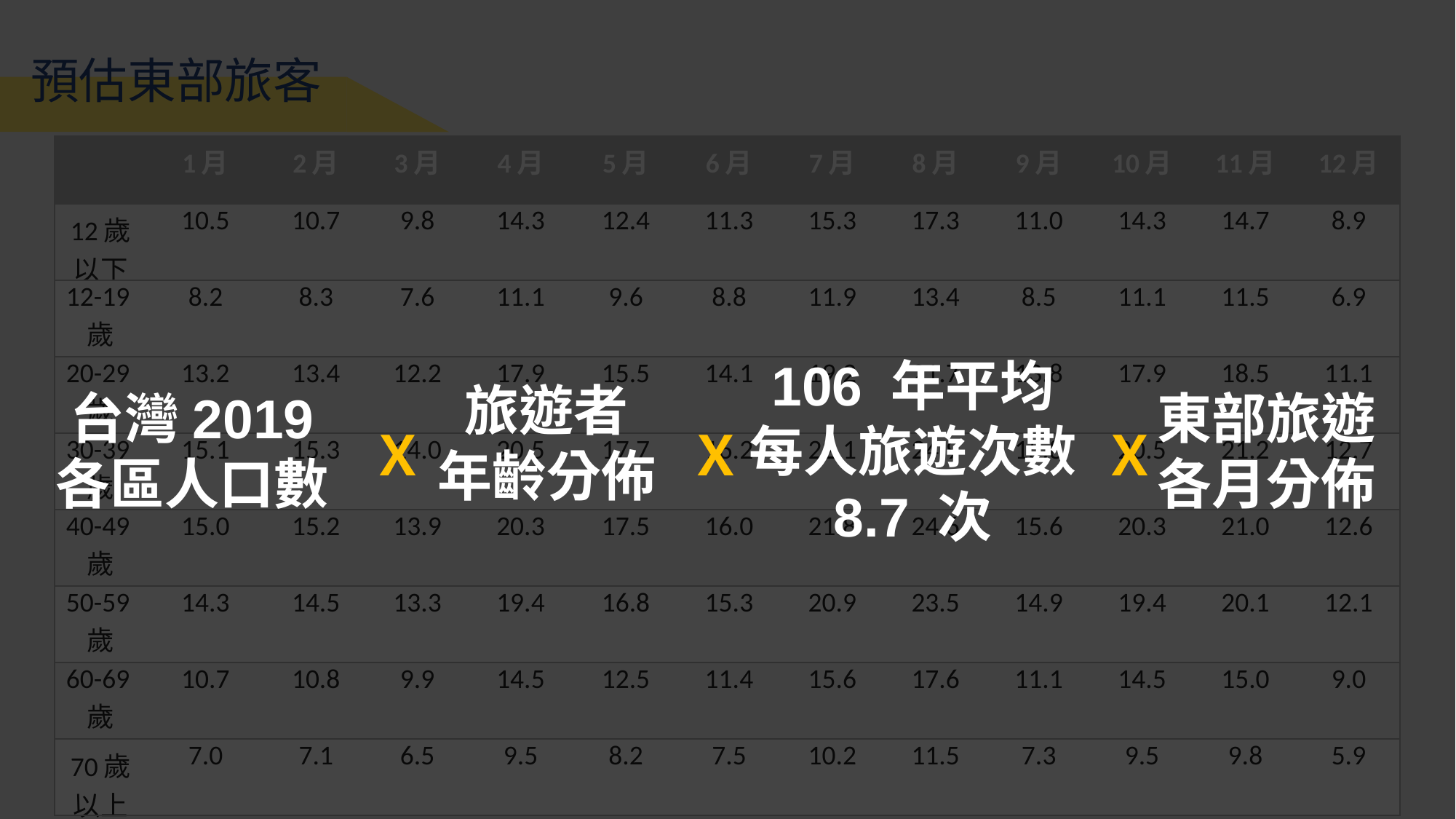

預估東部旅客

|  | 1月 | 2月 | 3月 | 4月 | 5月 | 6月 | 7月 | 8月 | 9月 | 10月 | 11月 | 12月 |
| --- | --- | --- | --- | --- | --- | --- | --- | --- | --- | --- | --- | --- |
| 12歲 以下 | 10.5 | 10.7 | 9.8 | 14.3 | 12.4 | 11.3 | 15.3 | 17.3 | 11.0 | 14.3 | 14.7 | 8.9 |
| 12-19歲 | 8.2 | 8.3 | 7.6 | 11.1 | 9.6 | 8.8 | 11.9 | 13.4 | 8.5 | 11.1 | 11.5 | 6.9 |
| 20-29歲 | 13.2 | 13.4 | 12.2 | 17.9 | 15.5 | 14.1 | 19.2 | 21.7 | 13.8 | 17.9 | 18.5 | 11.1 |
| 30-39歲 | 15.1 | 15.3 | 14.0 | 20.5 | 17.7 | 16.2 | 22.1 | 24.9 | 15.8 | 20.5 | 21.2 | 12.7 |
| 40-49歲 | 15.0 | 15.2 | 13.9 | 20.3 | 17.5 | 16.0 | 21.8 | 24.6 | 15.6 | 20.3 | 21.0 | 12.6 |
| 50-59歲 | 14.3 | 14.5 | 13.3 | 19.4 | 16.8 | 15.3 | 20.9 | 23.5 | 14.9 | 19.4 | 20.1 | 12.1 |
| 60-69歲 | 10.7 | 10.8 | 9.9 | 14.5 | 12.5 | 11.4 | 15.6 | 17.6 | 11.1 | 14.5 | 15.0 | 9.0 |
| 70歲以上 | 7.0 | 7.1 | 6.5 | 9.5 | 8.2 | 7.5 | 10.2 | 11.5 | 7.3 | 9.5 | 9.8 | 5.9 |
106 年平均
每人旅遊次數 8.7 次
旅遊者
年齡分佈
台灣2019
各區人口數
東部旅遊
各月分佈
Ｘ
Ｘ
Ｘ